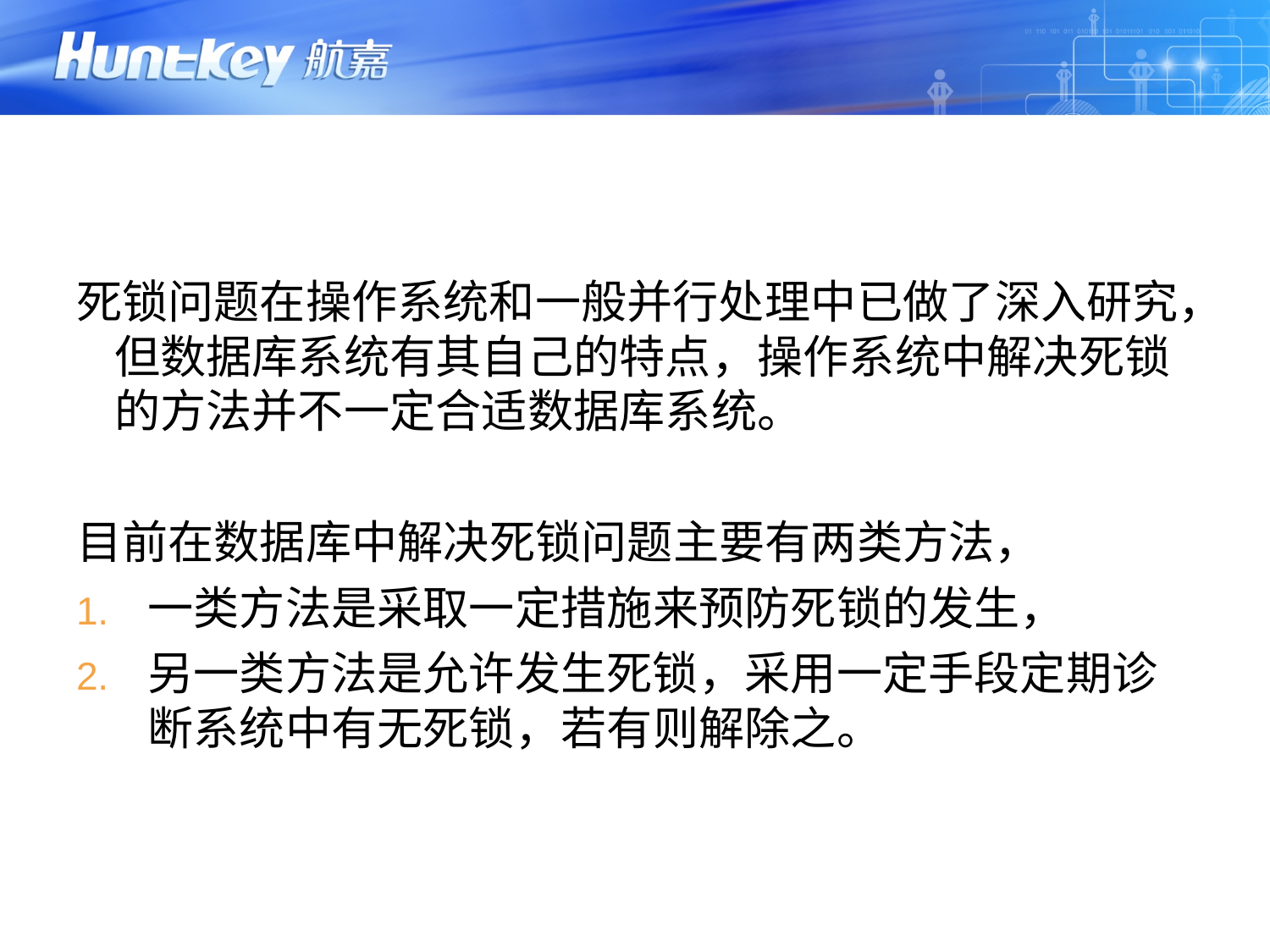

#
死锁问题在操作系统和一般并行处理中已做了深入研究，但数据库系统有其自己的特点，操作系统中解决死锁的方法并不一定合适数据库系统。

目前在数据库中解决死锁问题主要有两类方法，
一类方法是采取一定措施来预防死锁的发生，
另一类方法是允许发生死锁，采用一定手段定期诊断系统中有无死锁，若有则解除之。